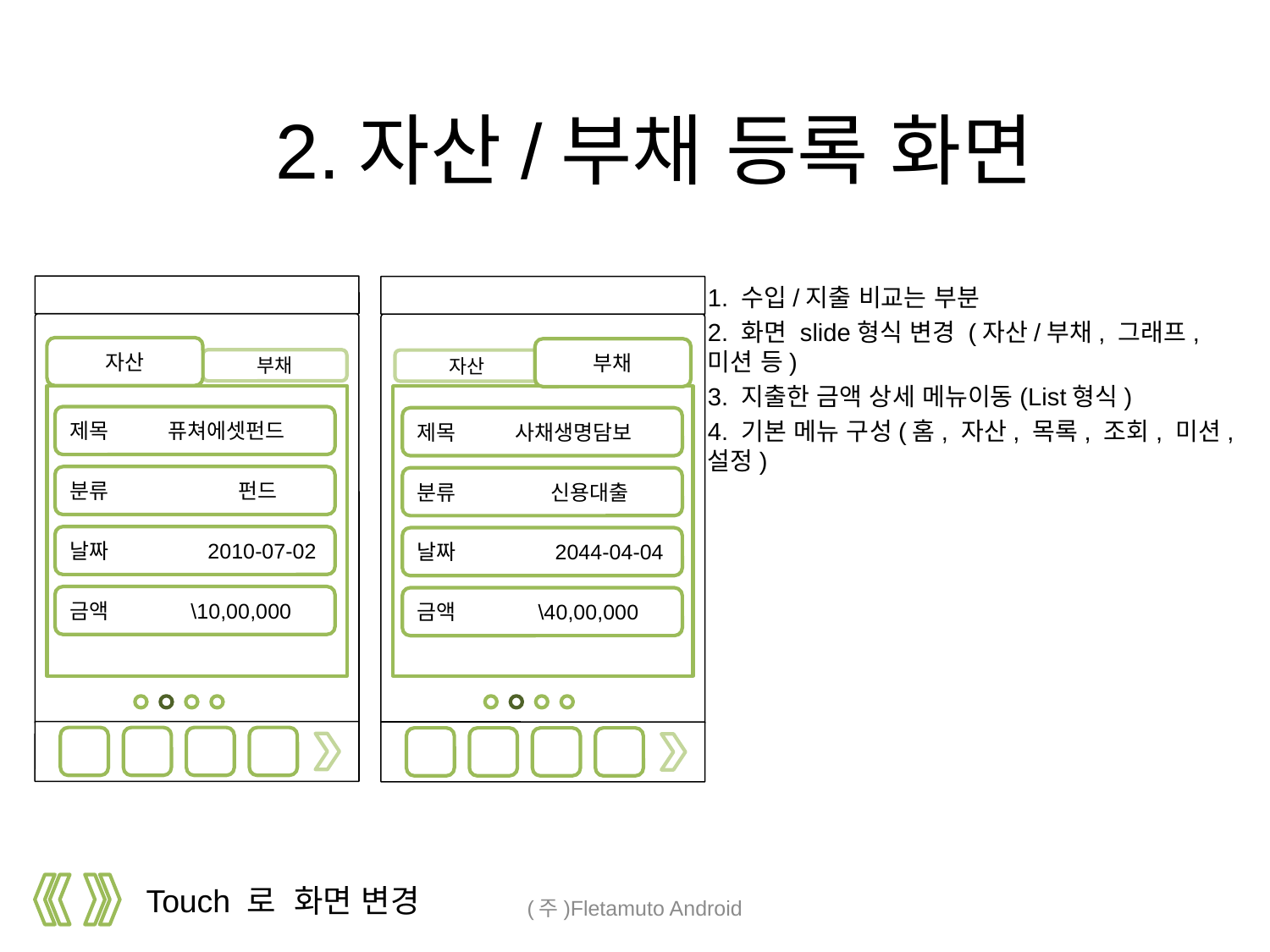

# 2.자산/부채 등록 화면

자산
부채

제목          퓨쳐에셋펀드
분류                      펀드
날짜	 2010-07-02
금액             \10,00,000

1. 수입/지출 비교는 부분
2. 화면 slide형식 변경 (자산/부채, 그래프, 미션 등)
3. 지출한 금액 상세 메뉴이동(List형식)
4. 기본 메뉴 구성(홈, 자산, 목록, 조회, 미션, 설정)

부채
자산

제목          사채생명담보
분류                신용대출
날짜	 2044-04-04
금액             \40,00,000

Touch 로  화면 변경
(주)Fletamuto Android